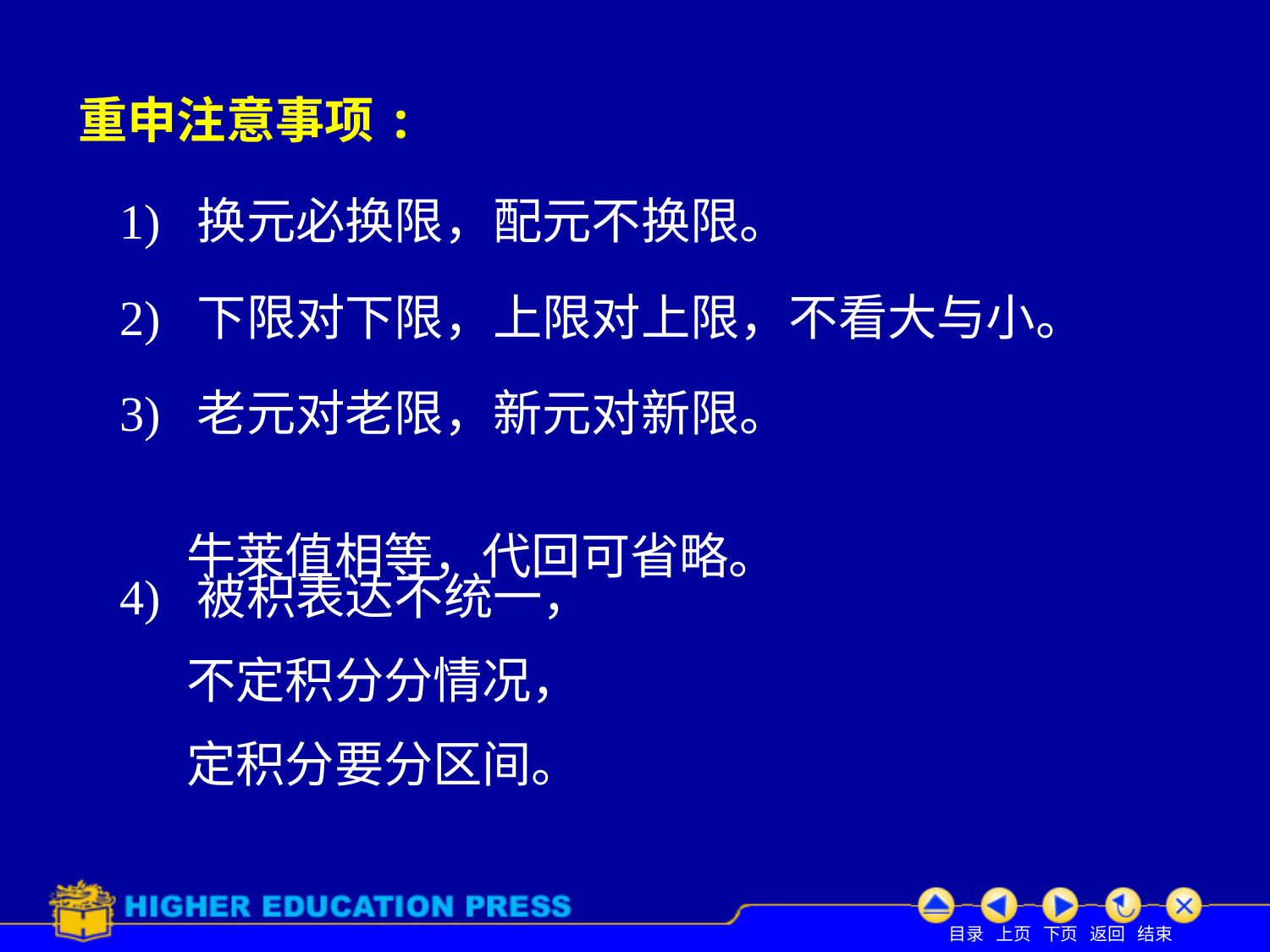

# 重申注意事项:
1)  换元必换限，配元不换限。
2)  下限对下限，上限对上限，不看大与小。
3)  老元对老限，新元对新限。
     牛莱值相等，代回可省略。
4)  被积表达不统一，
     不定积分分情况，
     定积分要分区间。